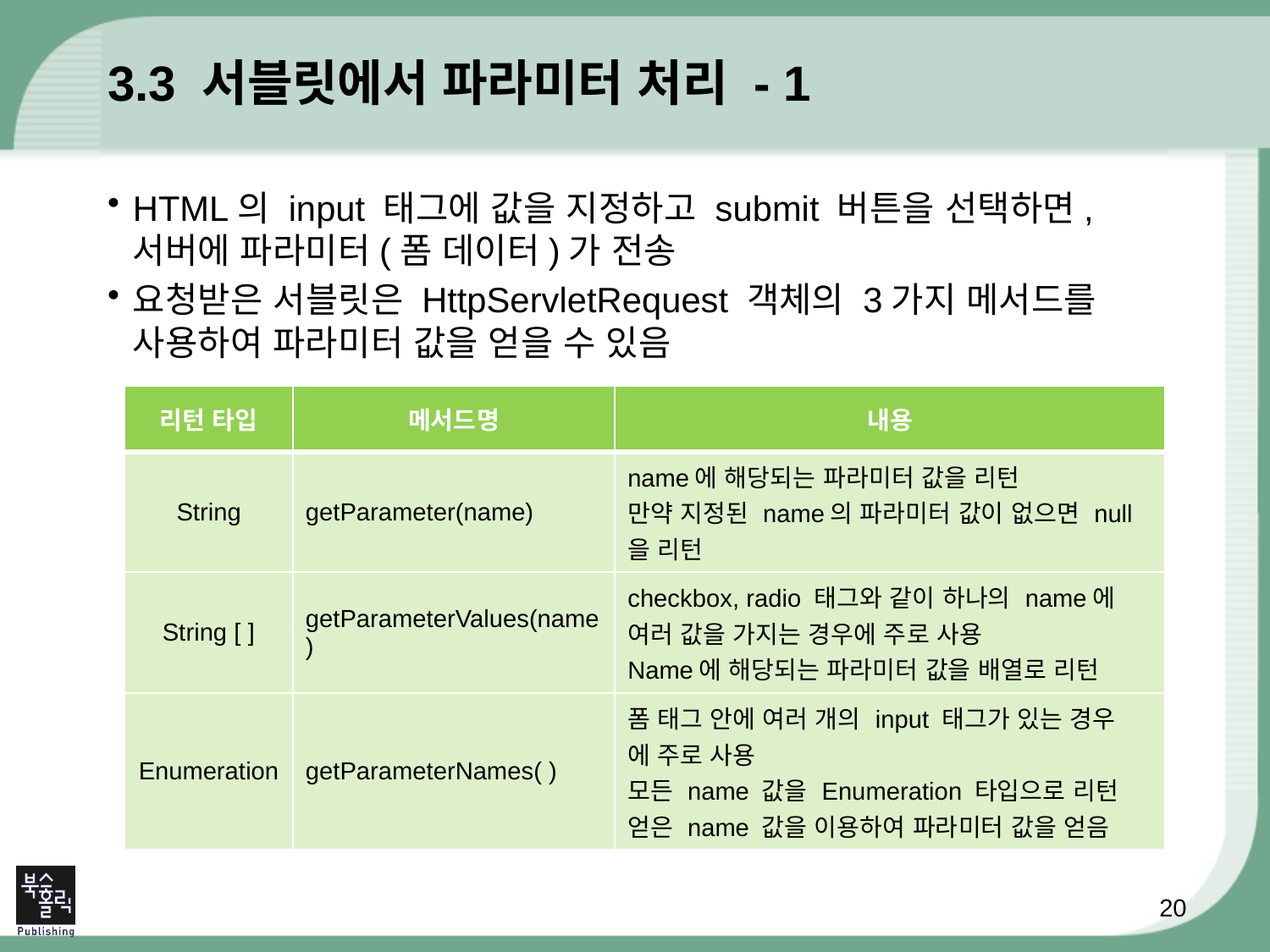

# 3.3 서블릿에서 파라미터 처리 - 1
HTML의 input 태그에 값을 지정하고 submit 버튼을 선택하면, 서버에 파라미터(폼 데이터)가 전송
요청받은 서블릿은 HttpServletRequest 객체의 3가지 메서드를 사용하여 파라미터 값을 얻을 수 있음
| 리턴 타입 | 메서드명 | 내용 |
| --- | --- | --- |
| String | getParameter(name) | name에 해당되는 파라미터 값을 리턴 만약 지정된 name의 파라미터 값이 없으면 null을 리턴 |
| String [ ] | getParameterValues(name) | checkbox, radio 태그와 같이 하나의 name에 여러 값을 가지는 경우에 주로 사용 Name에 해당되는 파라미터 값을 배열로 리턴 |
| Enumeration | getParameterNames( ) | 폼 태그 안에 여러 개의 input 태그가 있는 경우 에 주로 사용 모든 name 값을 Enumeration 타입으로 리턴 얻은 name 값을 이용하여 파라미터 값을 얻음 |
20